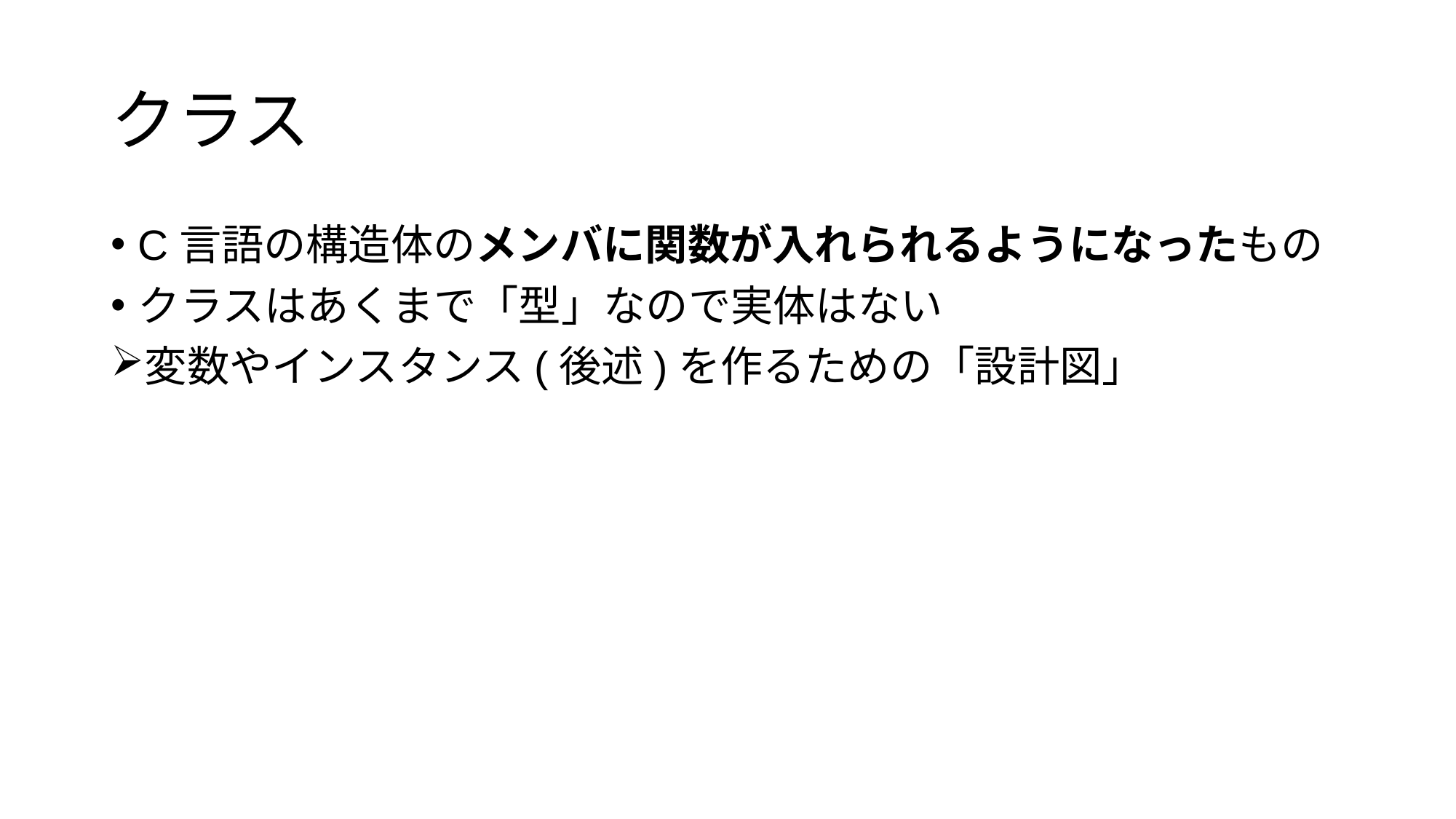

# クラス
C言語の構造体のメンバに関数が入れられるようになったもの
クラスはあくまで「型」なので実体はない
変数やインスタンス(後述)を作るための「設計図」